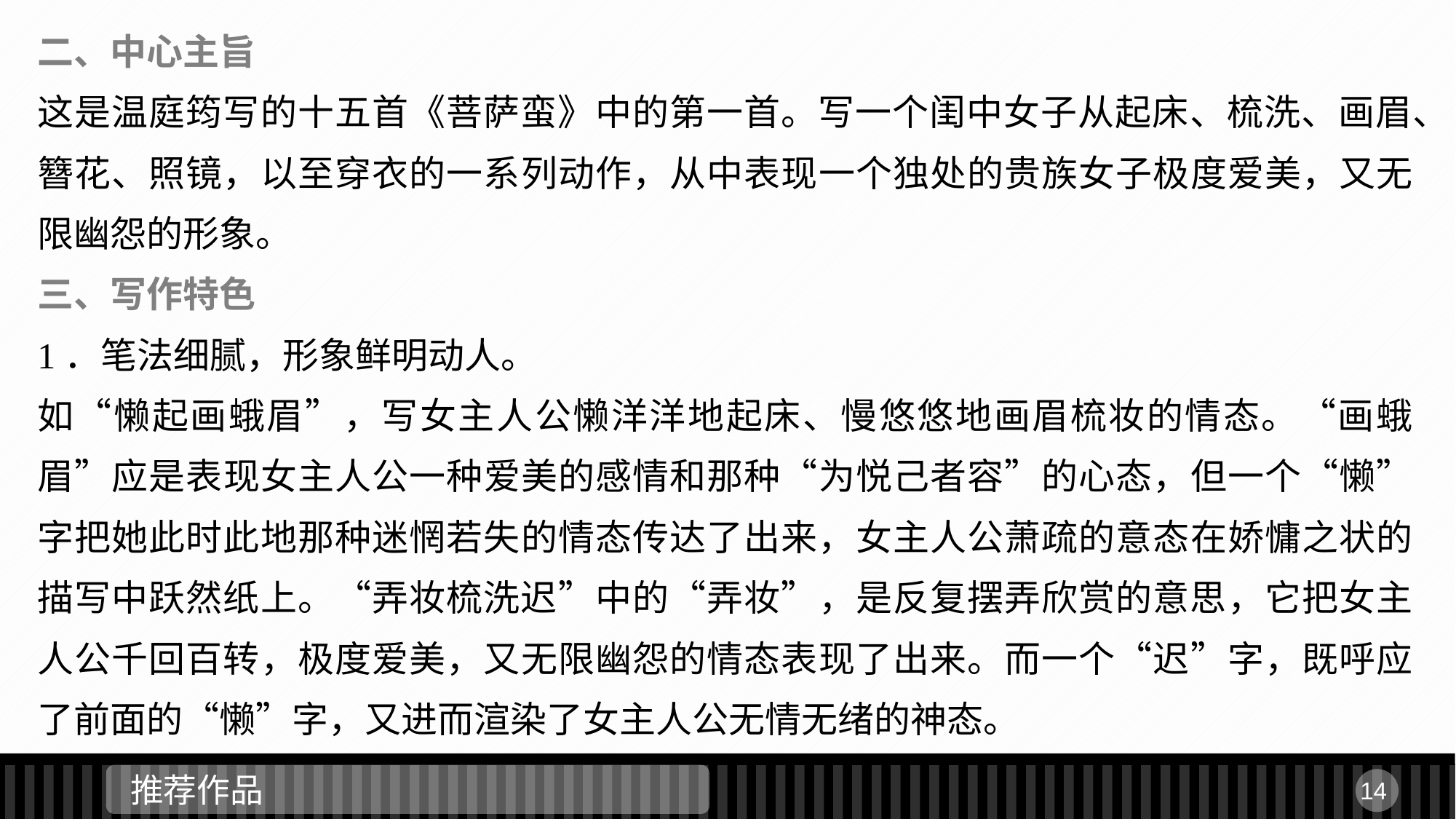

二、中心主旨
这是温庭筠写的十五首《菩萨蛮》中的第一首。写一个闺中女子从起床、梳洗、画眉、簪花、照镜，以至穿衣的一系列动作，从中表现一个独处的贵族女子极度爱美，又无限幽怨的形象。
三、写作特色
1．笔法细腻，形象鲜明动人。
如“懒起画蛾眉”，写女主人公懒洋洋地起床、慢悠悠地画眉梳妆的情态。“画蛾眉”应是表现女主人公一种爱美的感情和那种“为悦己者容”的心态，但一个“懒”字把她此时此地那种迷惘若失的情态传达了出来，女主人公萧疏的意态在娇慵之状的描写中跃然纸上。“弄妆梳洗迟”中的“弄妆”，是反复摆弄欣赏的意思，它把女主人公千回百转，极度爱美，又无限幽怨的情态表现了出来。而一个“迟”字，既呼应了前面的“懒”字，又进而渲染了女主人公无情无绪的神态。